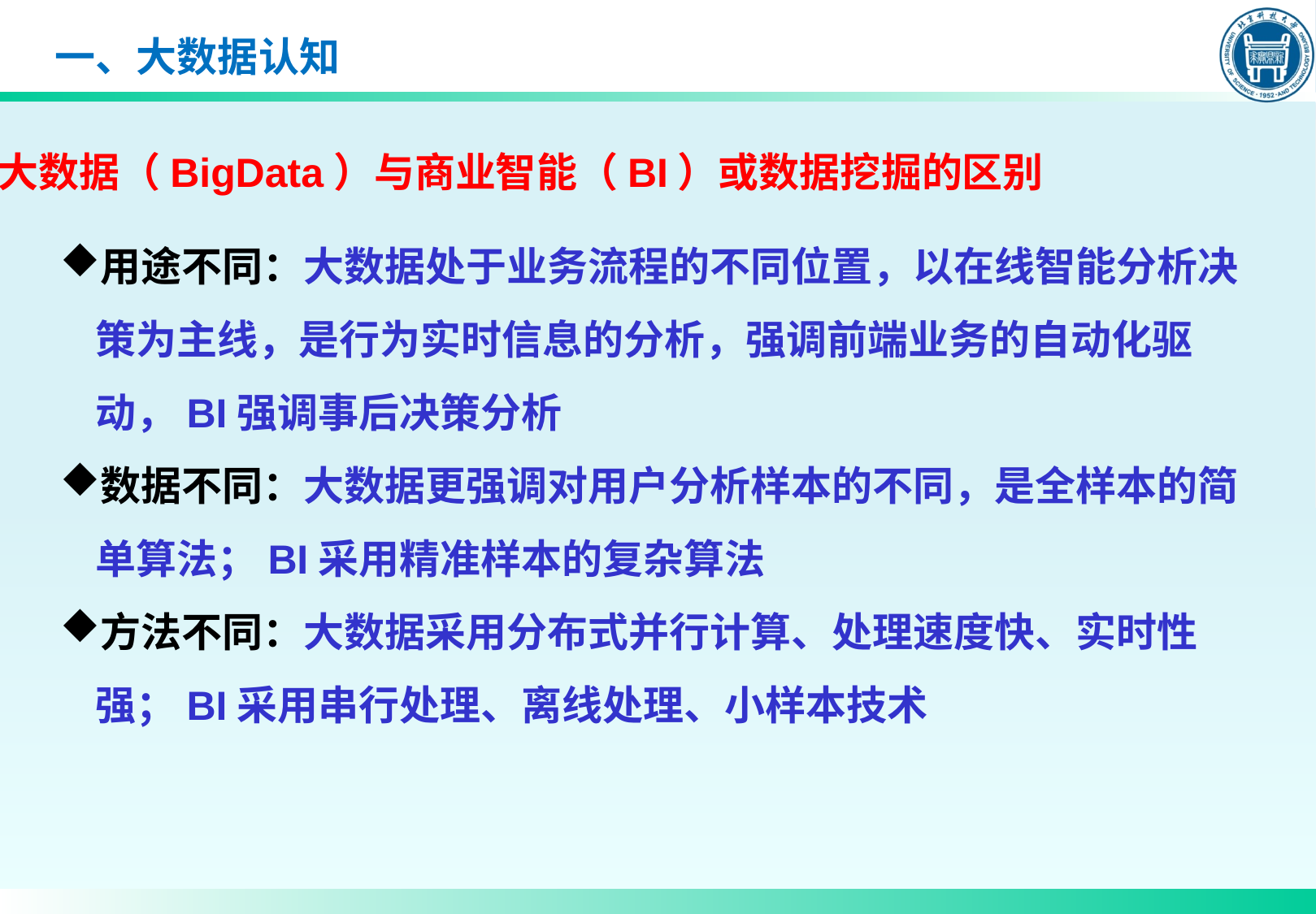

一、大数据认知
大数据（BigData）与商业智能（BI）或数据挖掘的区别

用途不同：大数据处于业务流程的不同位置，以在线智能分析决策为主线，是行为实时信息的分析，强调前端业务的自动化驱动，BI强调事后决策分析
数据不同：大数据更强调对用户分析样本的不同，是全样本的简单算法；BI采用精准样本的复杂算法
方法不同：大数据采用分布式并行计算、处理速度快、实时性强；BI采用串行处理、离线处理、小样本技术